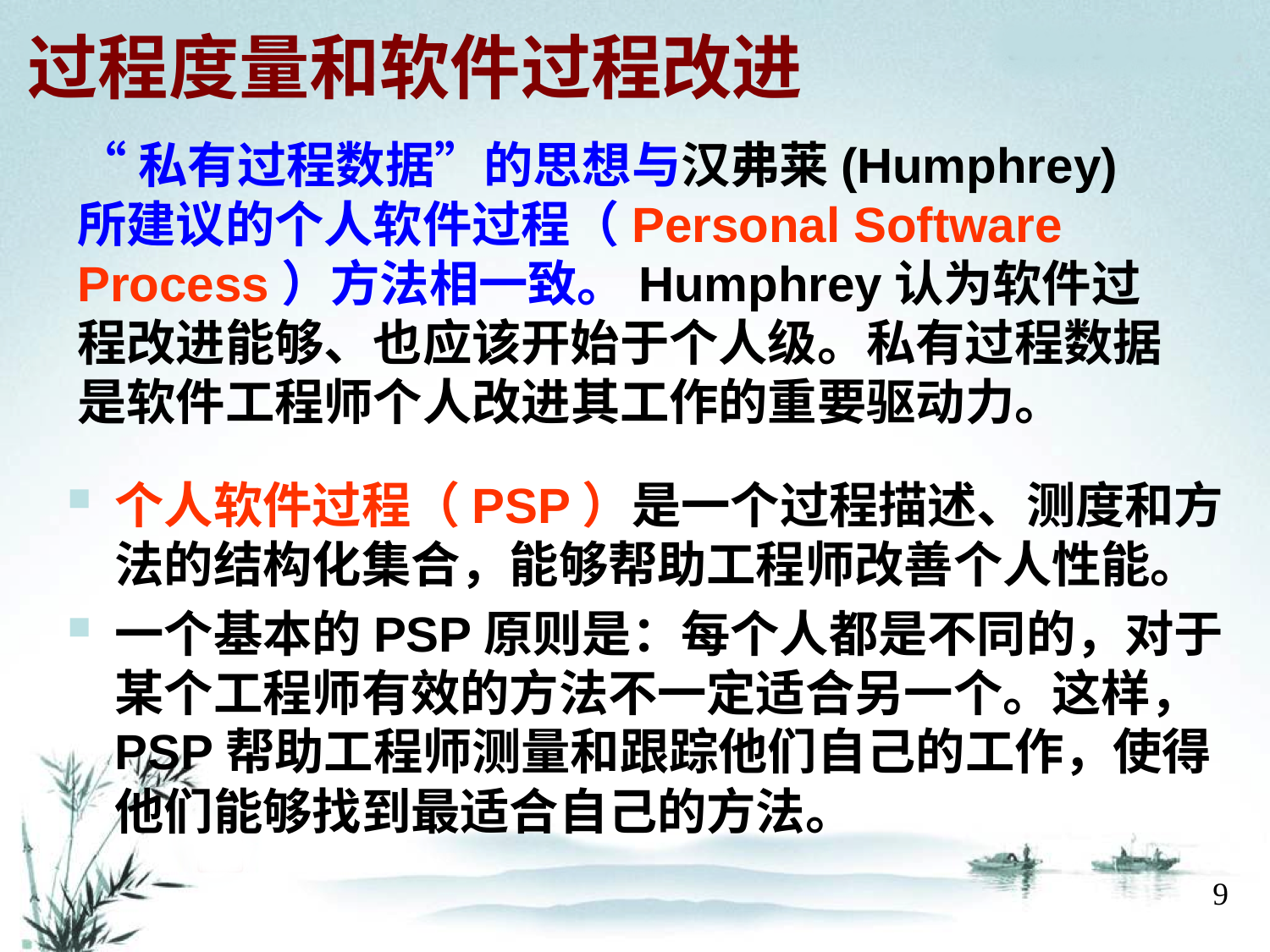

# 过程度量和软件过程改进
“私有过程数据”的思想与汉弗莱(Humphrey) 所建议的个人软件过程（Personal Software Process）方法相一致。Humphrey认为软件过程改进能够、也应该开始于个人级。私有过程数据是软件工程师个人改进其工作的重要驱动力。
个人软件过程（PSP）是一个过程描述、测度和方法的结构化集合，能够帮助工程师改善个人性能。
一个基本的PSP原则是：每个人都是不同的，对于某个工程师有效的方法不一定适合另一个。这样，PSP帮助工程师测量和跟踪他们自己的工作，使得他们能够找到最适合自己的方法。
9